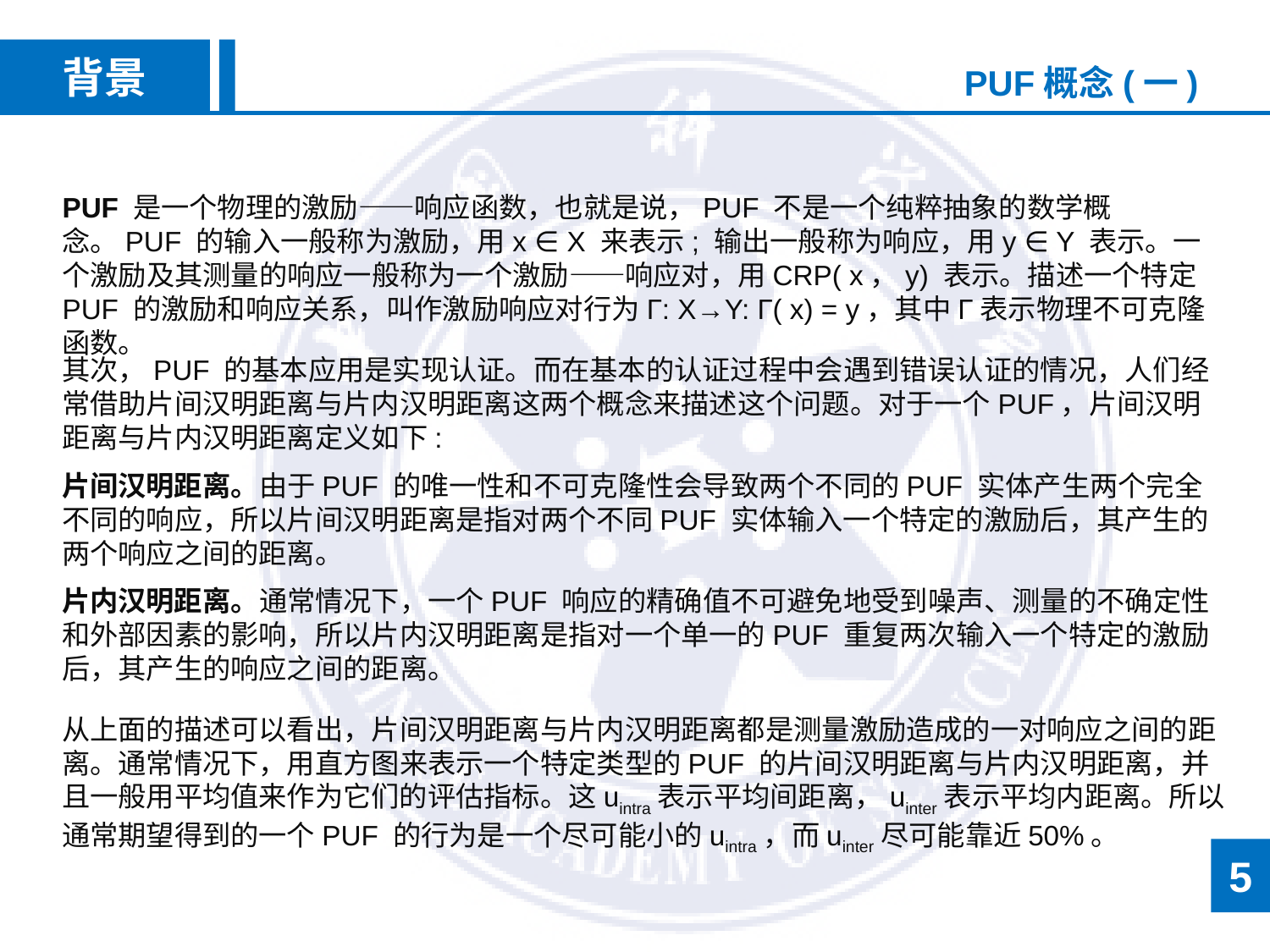

背景

PUF概念(一)
PUF 是一个物理的激励——响应函数，也就是说，PUF 不是一个纯粹抽象的数学概念。PUF 的输入一般称为激励，用x ∈ X 来表示; 输出一般称为响应，用y ∈ Y 表示。一个激励及其测量的响应一般称为一个激励——响应对，用CRP( x，y) 表示。描述一个特定PUF 的激励和响应关系，叫作激励响应对行为Γ: X→Y: Γ( x) = y，其中Γ表示物理不可克隆函数。
其次，PUF 的基本应用是实现认证。而在基本的认证过程中会遇到错误认证的情况，人们经常借助片间汉明距离与片内汉明距离这两个概念来描述这个问题。对于一个PUF，片间汉明距离与片内汉明距离定义如下:
片间汉明距离。由于PUF 的唯一性和不可克隆性会导致两个不同的PUF 实体产生两个完全不同的响应，所以片间汉明距离是指对两个不同PUF 实体输入一个特定的激励后，其产生的两个响应之间的距离。
片内汉明距离。通常情况下，一个PUF 响应的精确值不可避免地受到噪声、测量的不确定性和外部因素的影响，所以片内汉明距离是指对一个单一的PUF 重复两次输入一个特定的激励后，其产生的响应之间的距离。
从上面的描述可以看出，片间汉明距离与片内汉明距离都是测量激励造成的一对响应之间的距离。通常情况下，用直方图来表示一个特定类型的PUF 的片间汉明距离与片内汉明距离，并且一般用平均值来作为它们的评估指标。这uintra表示平均间距离，uinter表示平均内距离。所以通常期望得到的一个PUF 的行为是一个尽可能小的uintra，而uinter尽可能靠近50%。
5